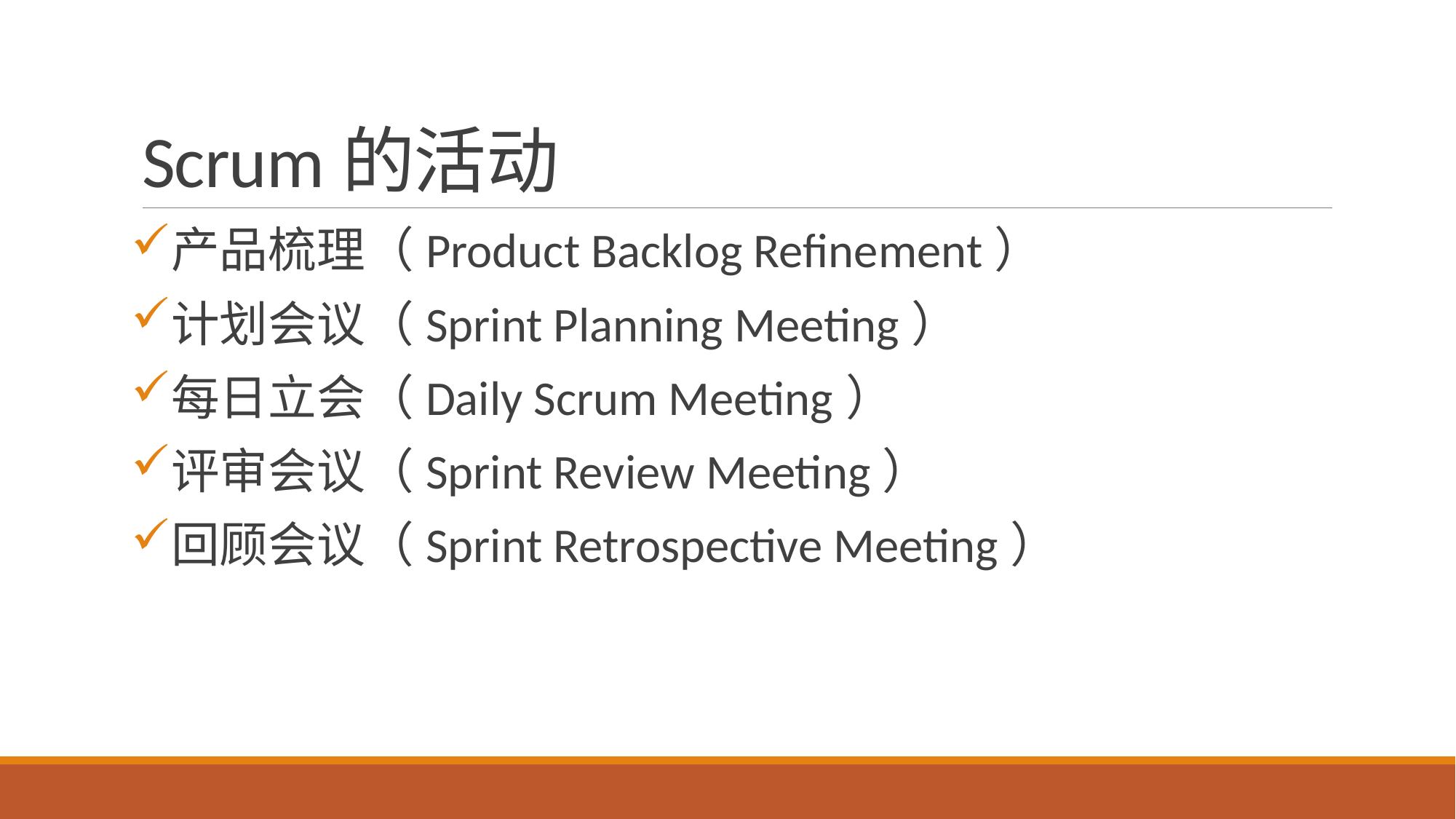

# Scrum的活动
产品梳理（Product Backlog Refinement）
计划会议（Sprint Planning Meeting）
每日立会（Daily Scrum Meeting）
评审会议（Sprint Review Meeting）
回顾会议（Sprint Retrospective Meeting）